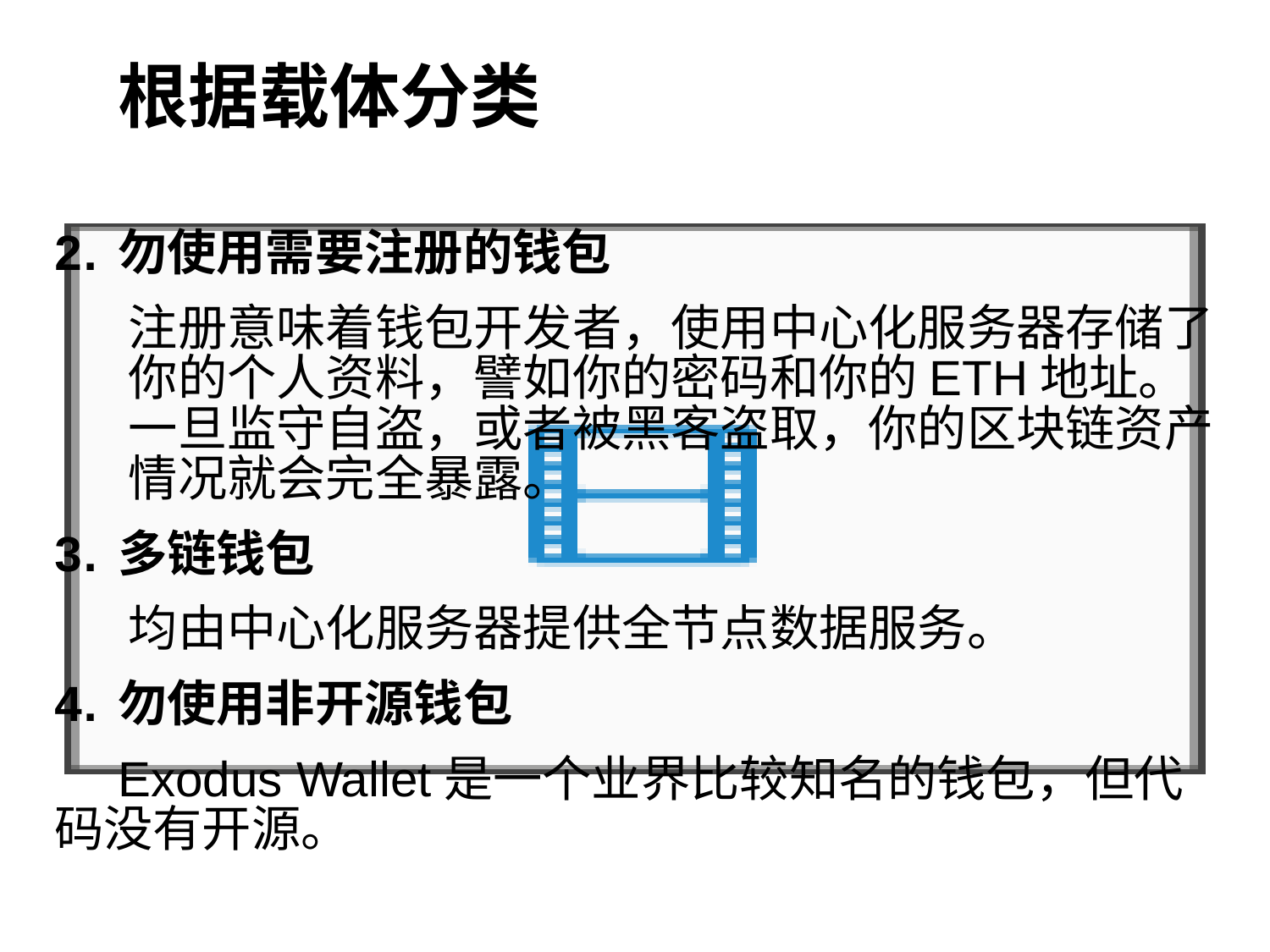

# 根据载体分类
勿使用需要注册的钱包
注册意味着钱包开发者，使用中心化服务器存储了你的个人资料，譬如你的密码和你的ETH地址。一旦监守自盗，或者被黑客盗取，你的区块链资产情况就会完全暴露。
多链钱包
均由中心化服务器提供全节点数据服务。
勿使用非开源钱包
Exodus Wallet是一个业界比较知名的钱包，但代码没有开源。